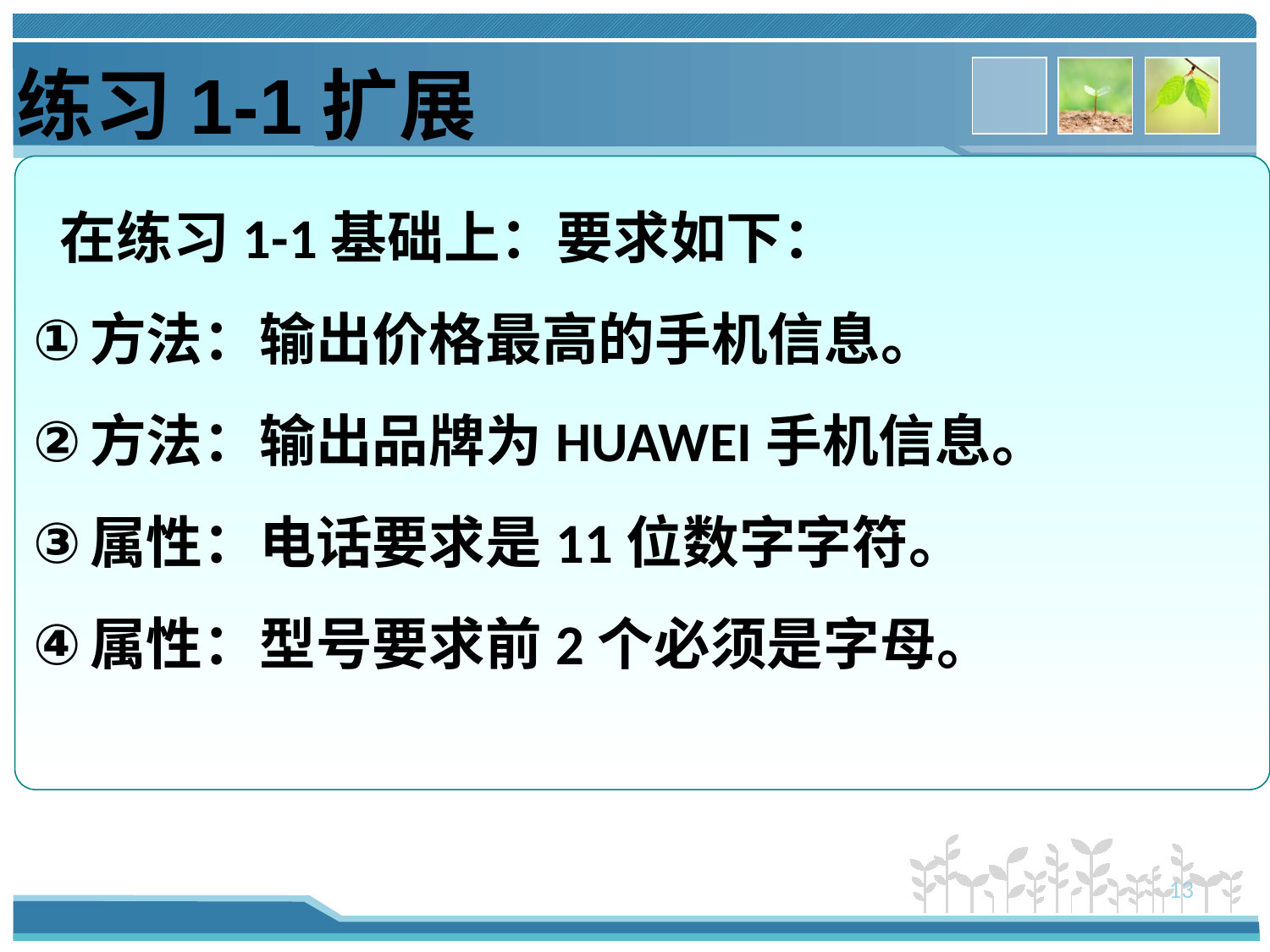

练习1-1扩展
 在练习1-1基础上：要求如下：
方法：输出价格最高的手机信息。
方法：输出品牌为HUAWEI手机信息。
属性：电话要求是11位数字字符。
属性：型号要求前2个必须是字母。

13